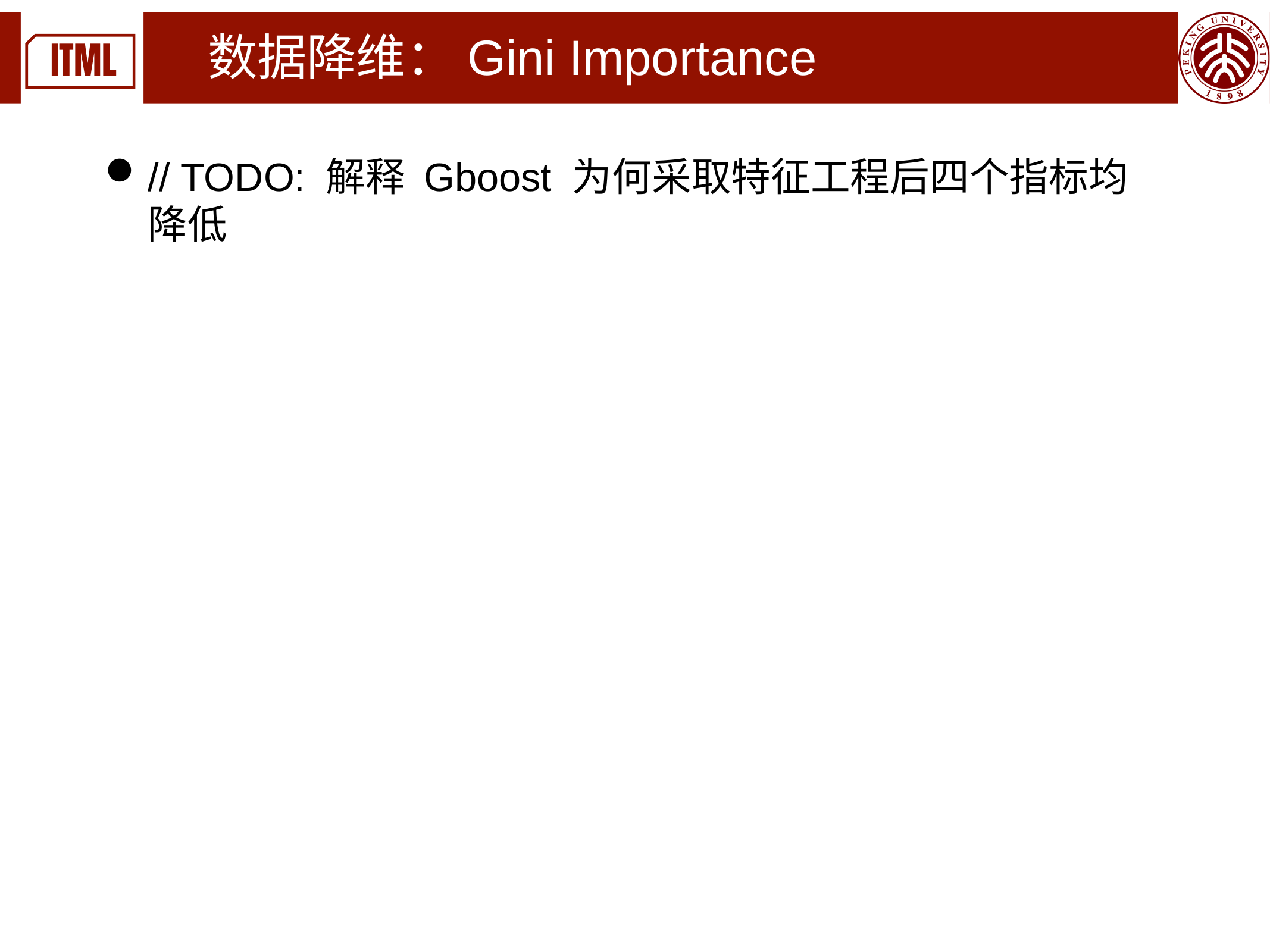

# 数据降维：Gini Importance
// TODO: 解释 Gboost 为何采取特征工程后四个指标均降低